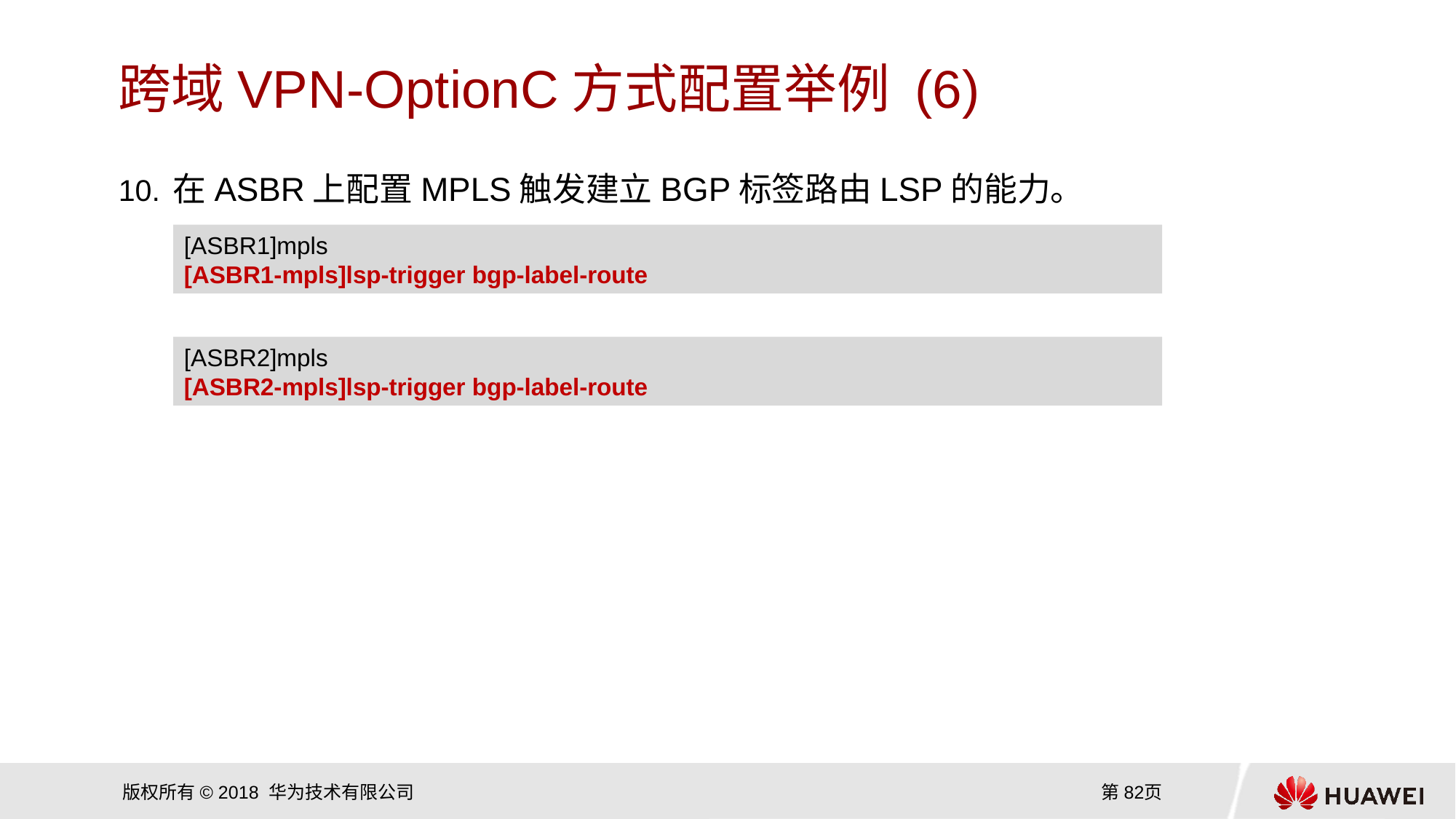

# 跨域VPN-OptionC方式配置举例 (6)
在ASBR上配置MPLS触发建立BGP标签路由LSP的能力。

[ASBR1]mpls
[ASBR1-mpls]lsp-trigger bgp-label-route
[ASBR2]mpls
[ASBR2-mpls]lsp-trigger bgp-label-route